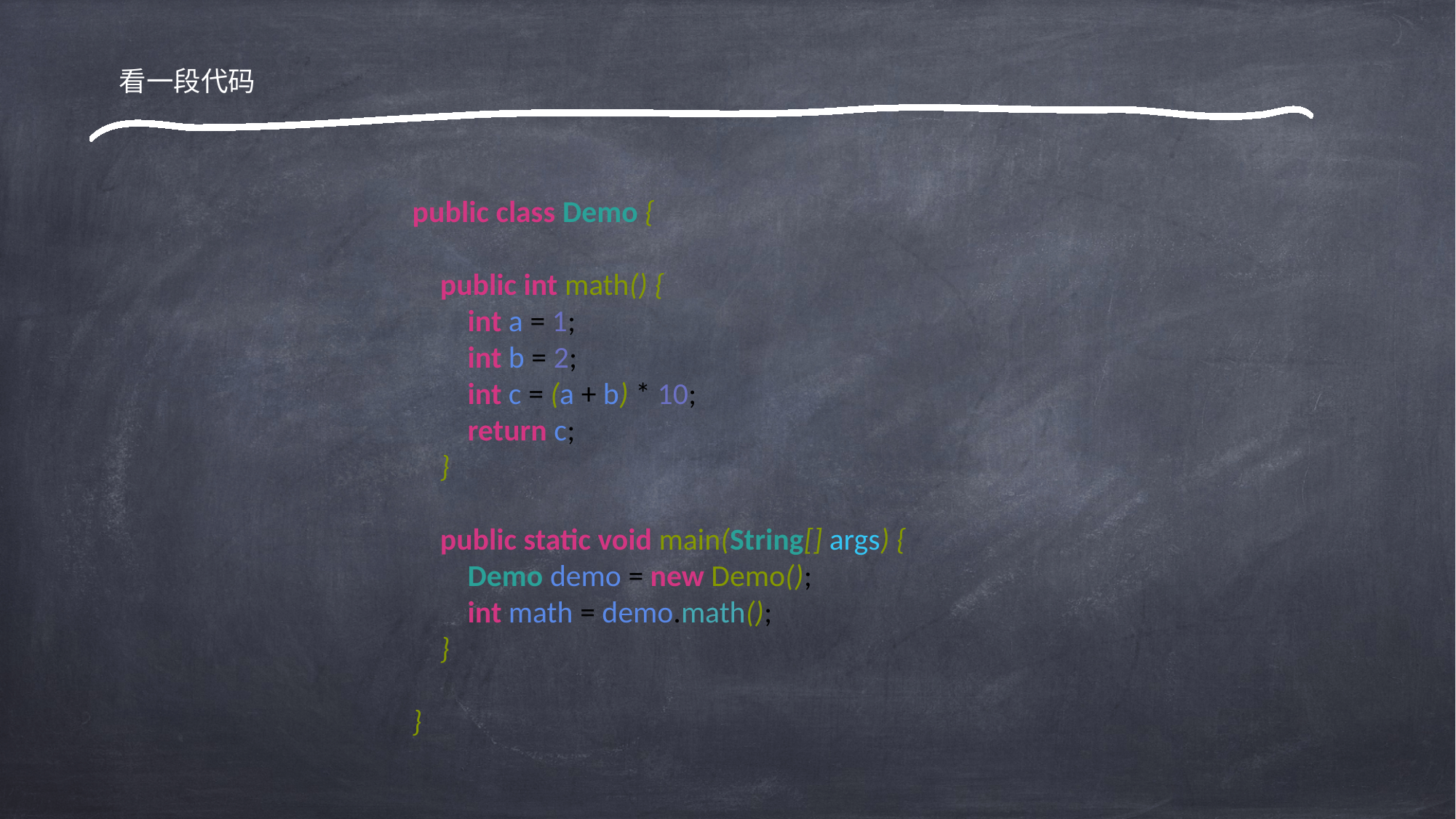

看一段代码

public class Demo {
    public int math() {
        int a = 1;
        int b = 2;
        int c = (a + b) * 10;
        return c;
    }
    public static void main(String[] args) {
        Demo demo = new Demo();
        int math = demo.math();
    }
}